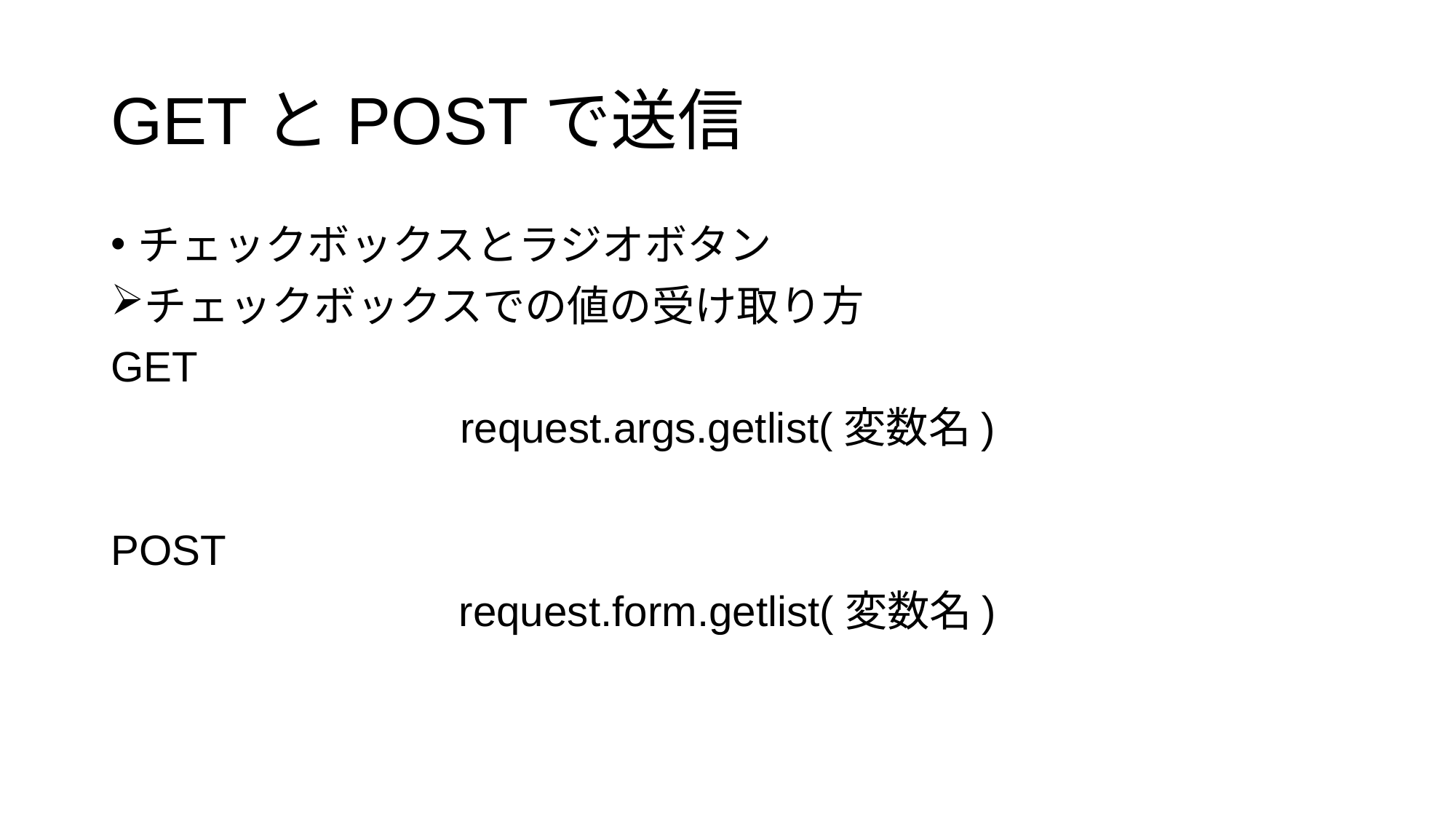

# GETとPOSTで送信
チェックボックスとラジオボタン
チェックボックスでの値の受け取り方
GET
request.args.getlist(変数名)

POST
request.form.getlist(変数名)